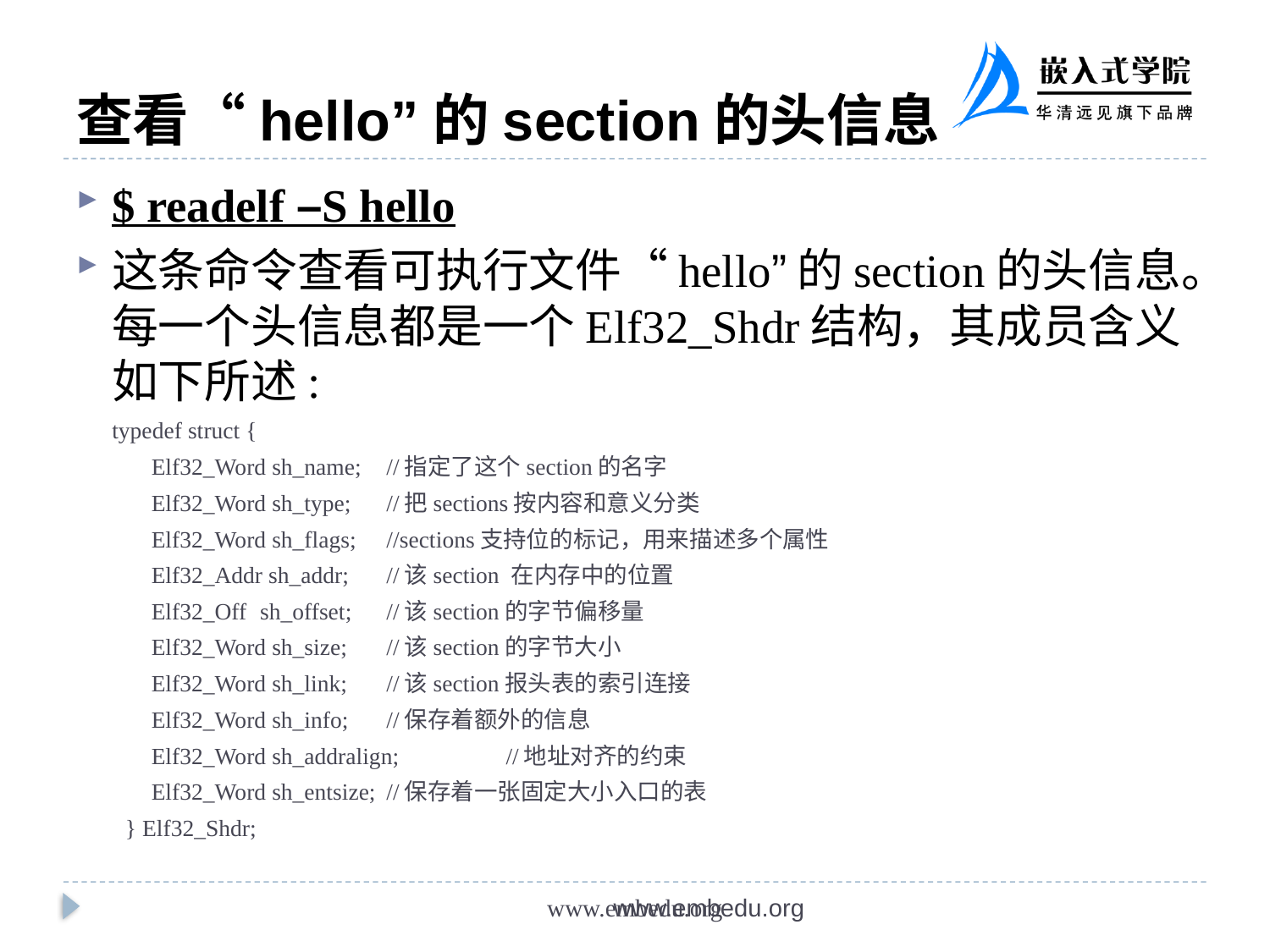

# 查看“hello”的section的头信息
$ readelf –S hello
这条命令查看可执行文件“hello”的section的头信息。每一个头信息都是一个Elf32_Shdr结构，其成员含义如下所述:
typedef struct {
      Elf32_Word sh_name;		//指定了这个section的名字
      Elf32_Word sh_type;		//把sections按内容和意义分类
      Elf32_Word sh_flags;		//sections支持位的标记，用来描述多个属性
      Elf32_Addr sh_addr;		//该section 在内存中的位置
      Elf32_Off  sh_offset;		//该section的字节偏移量
      Elf32_Word sh_size;		//该section的字节大小
      Elf32_Word sh_link;		//该section报头表的索引连接
      Elf32_Word sh_info;		//保存着额外的信息
      Elf32_Word sh_addralign;		//地址对齐的约束
      Elf32_Word sh_entsize;		//保存着一张固定大小入口的表
  } Elf32_Shdr;

www.embedu.org
www.embedu.org